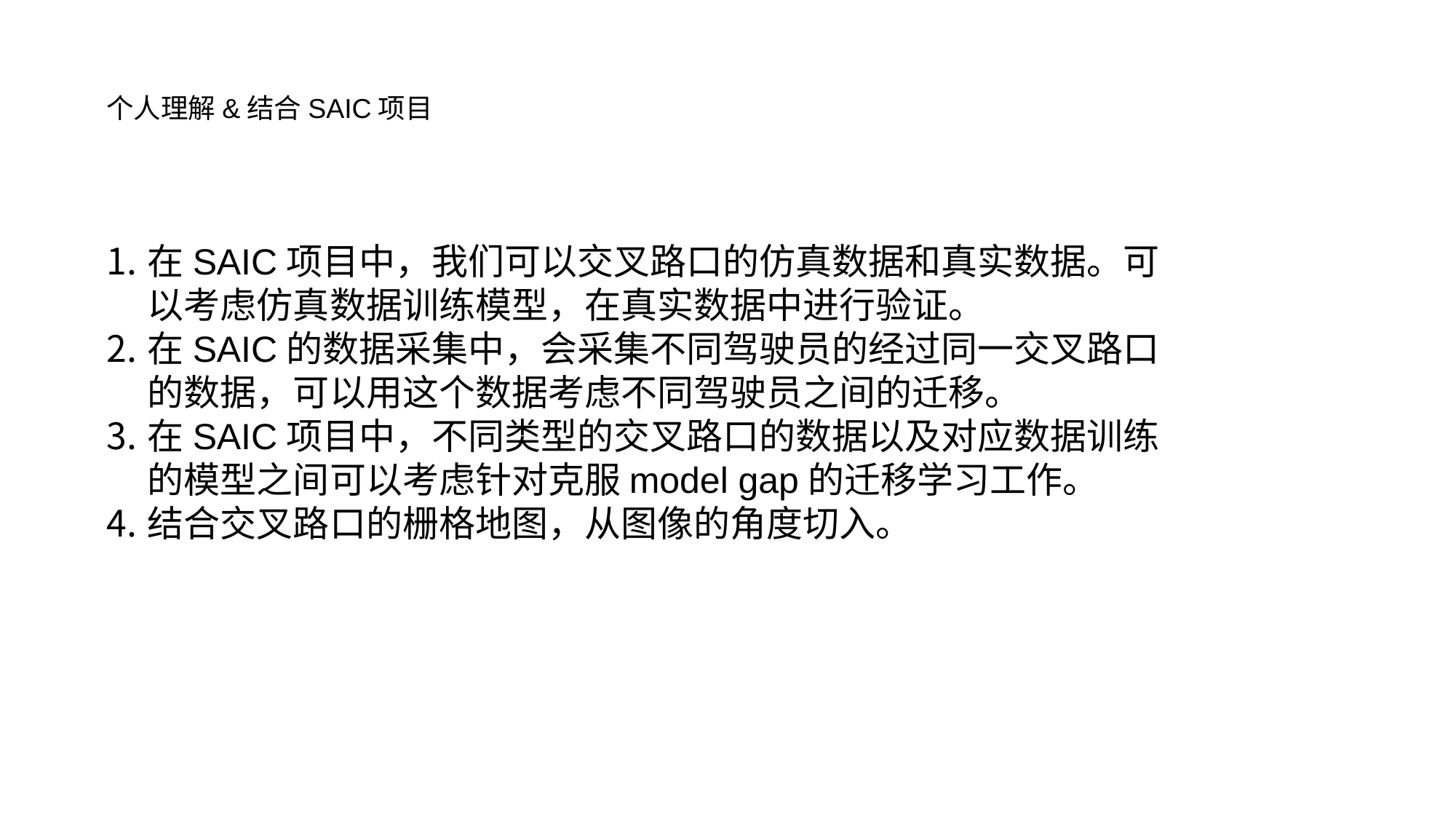

个人理解&结合SAIC项目
在SAIC项目中，我们可以交叉路口的仿真数据和真实数据。可以考虑仿真数据训练模型，在真实数据中进行验证。
在SAIC的数据采集中，会采集不同驾驶员的经过同一交叉路口的数据，可以用这个数据考虑不同驾驶员之间的迁移。
在SAIC项目中，不同类型的交叉路口的数据以及对应数据训练的模型之间可以考虑针对克服model gap的迁移学习工作。
结合交叉路口的栅格地图，从图像的角度切入。